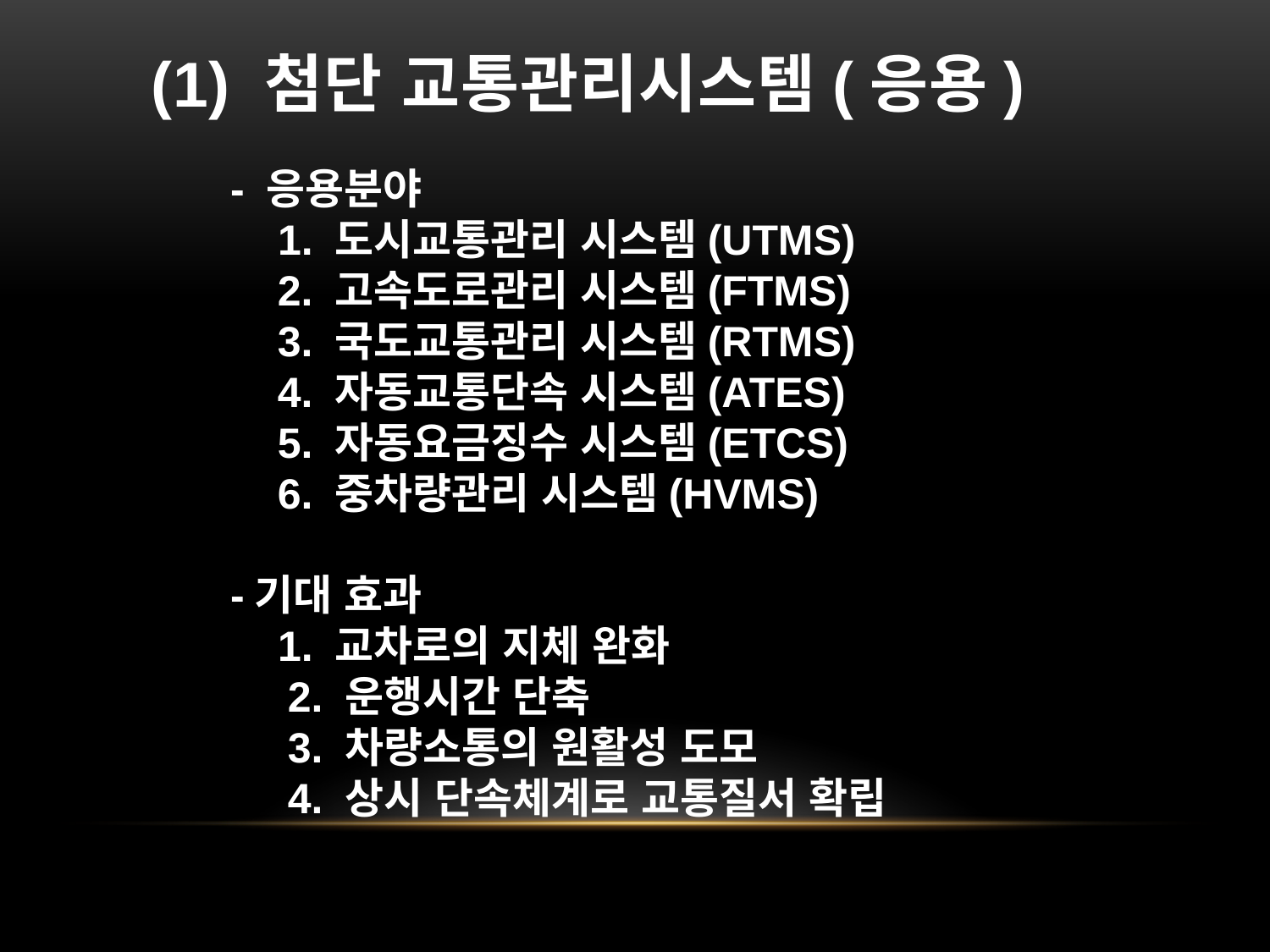

# (1) 첨단 교통관리시스템(응용)
- 응용분야
    1. 도시교통관리 시스템(UTMS)
    2. 고속도로관리 시스템(FTMS)
    3. 국도교통관리 시스템(RTMS)
    4. 자동교통단속 시스템(ATES)
    5. 자동요금징수 시스템(ETCS)
    6. 중차량관리 시스템(HVMS)

-기대 효과
    1. 교차로의 지체 완화
    2. 운행시간 단축
    3. 차량소통의 원활성 도모
    4. 상시 단속체계로 교통질서 확립